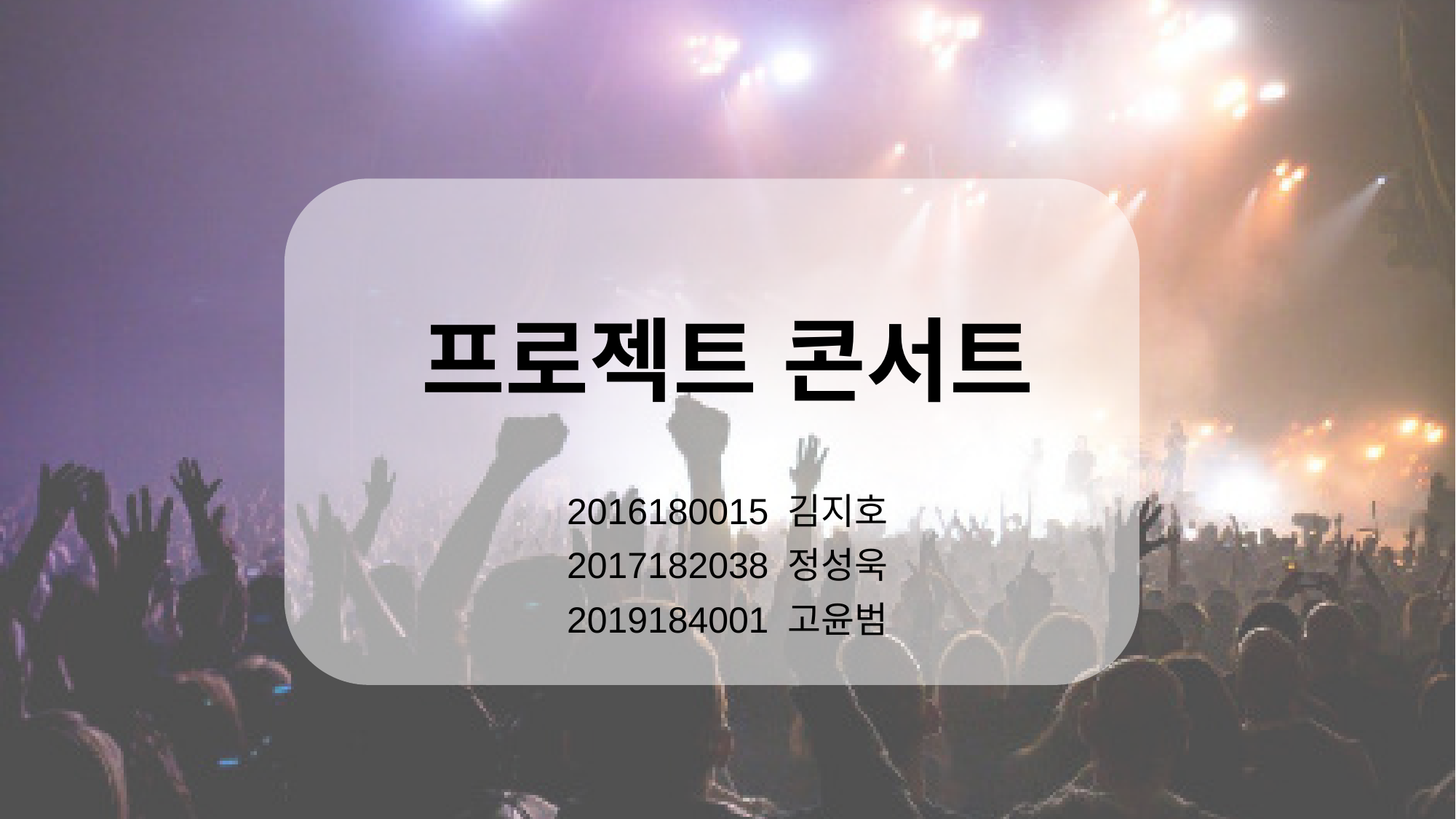

# 프로젝트 콘서트

2016180015 김지호
2017182038 정성욱
2019184001 고윤범